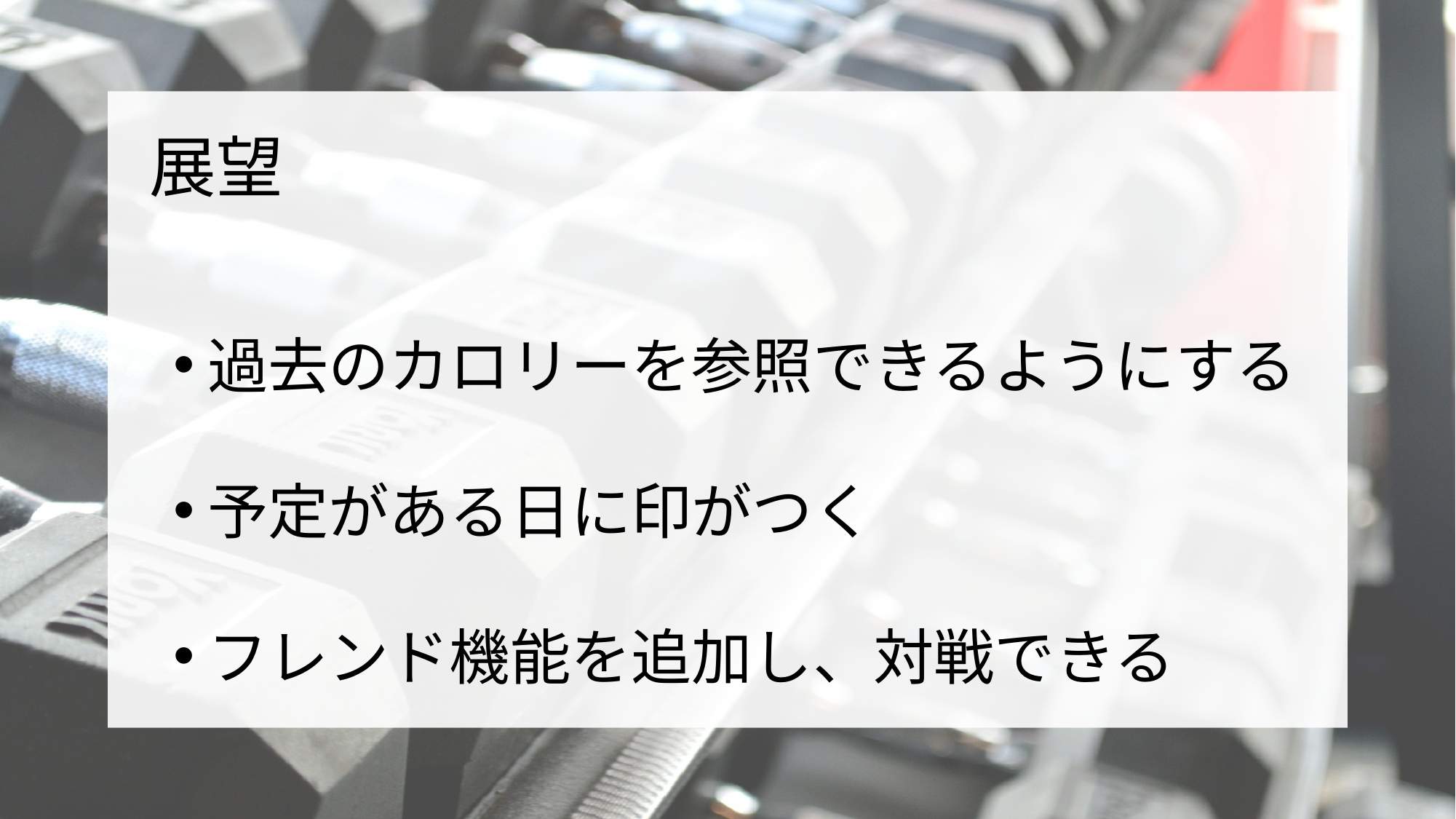

# 展望
過去のカロリーを参照できるようにする
予定がある日に印がつく
フレンド機能を追加し、対戦できる